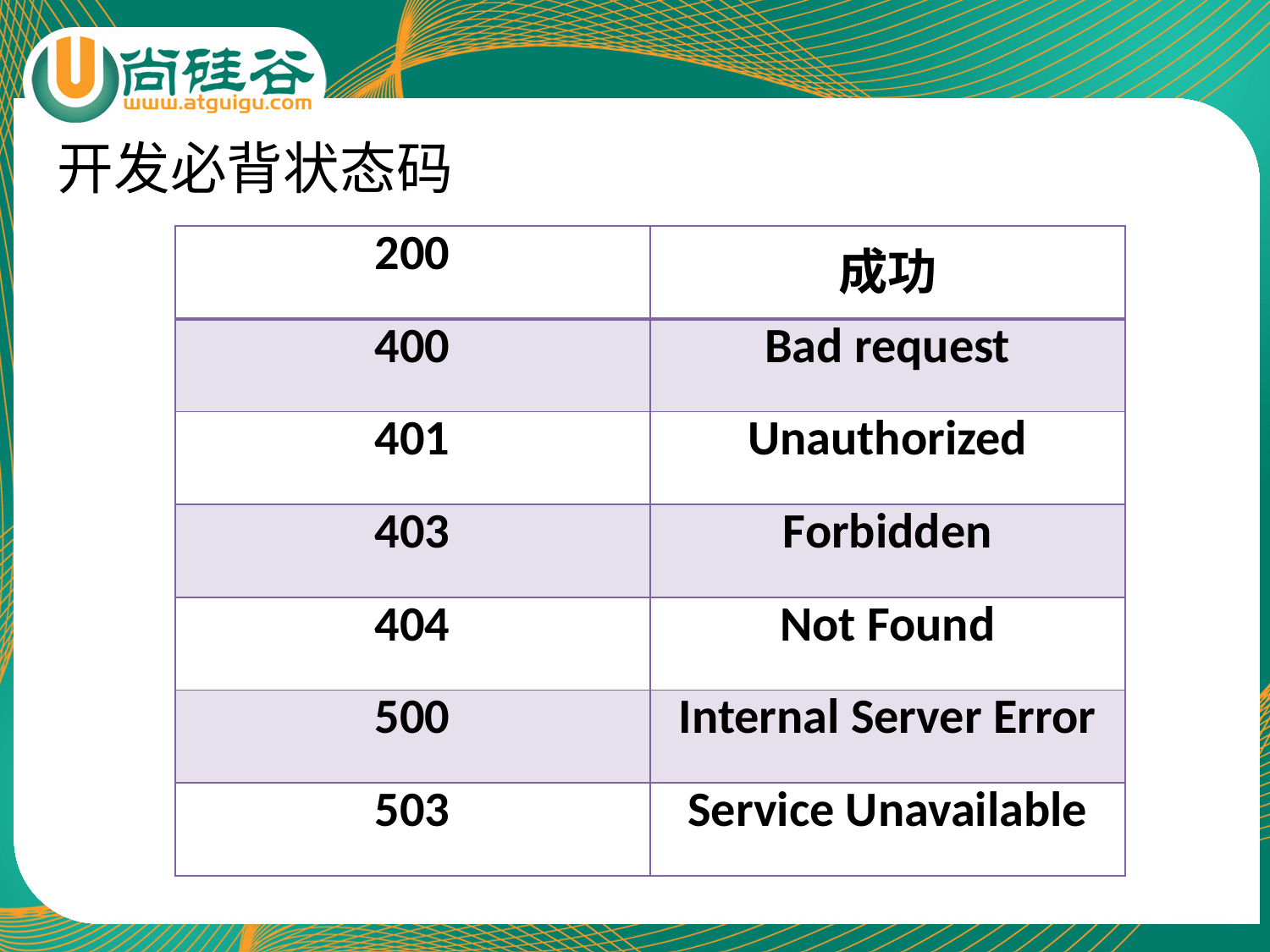

开发必背状态码
| 200 | 成功 |
| --- | --- |
| 400 | Bad request |
| 401 | Unauthorized |
| 403 | Forbidden |
| 404 | Not Found |
| 500 | Internal Server Error |
| 503 | Service Unavailable |